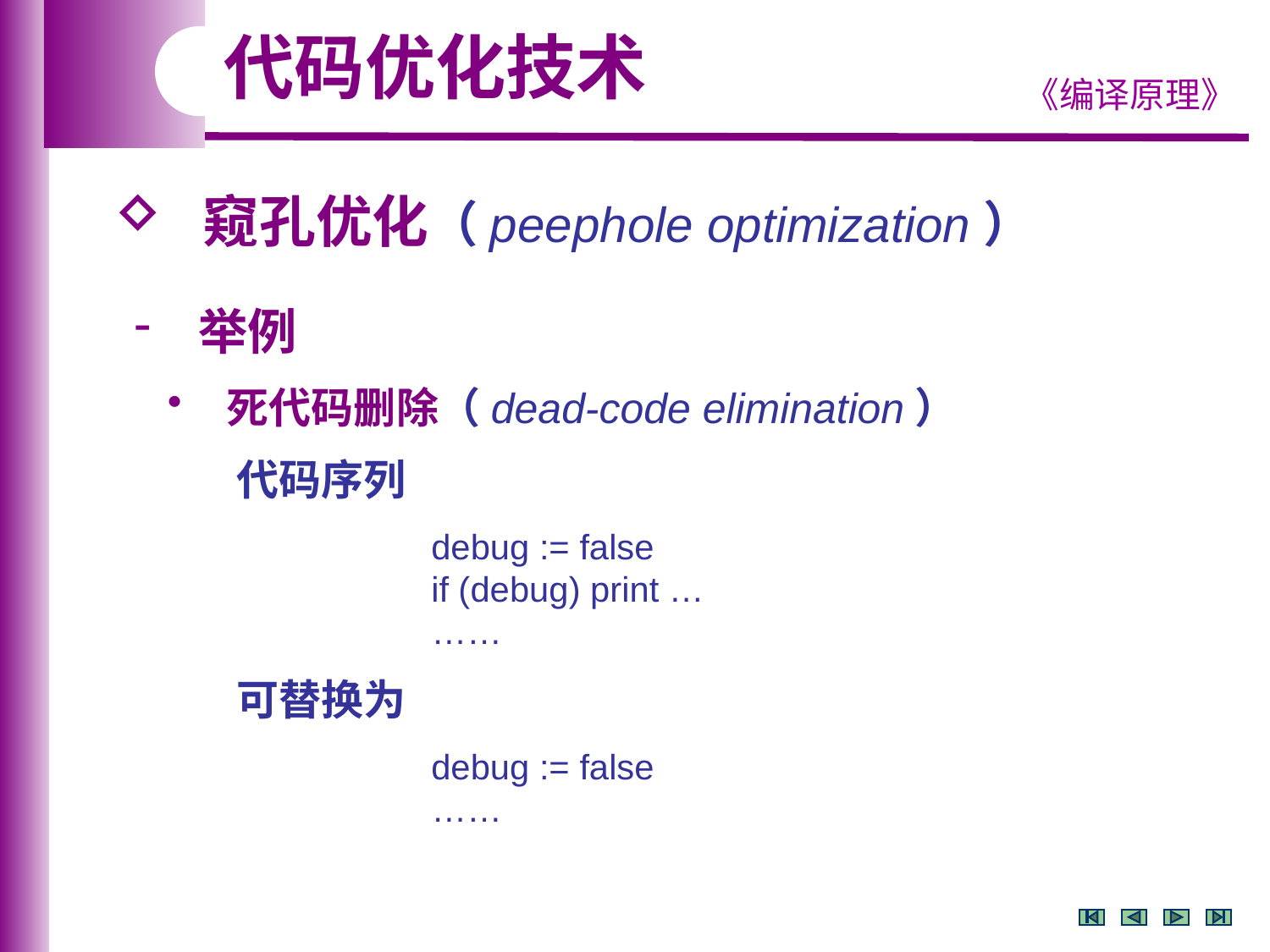

代码优化技术
  窥孔优化（peephole optimization）
  举例

  死代码删除（dead-code elimination）

   代码序列

                        debug := false
                        if (debug) print …
                        ……

   可替换为

                        debug := false
                        ……